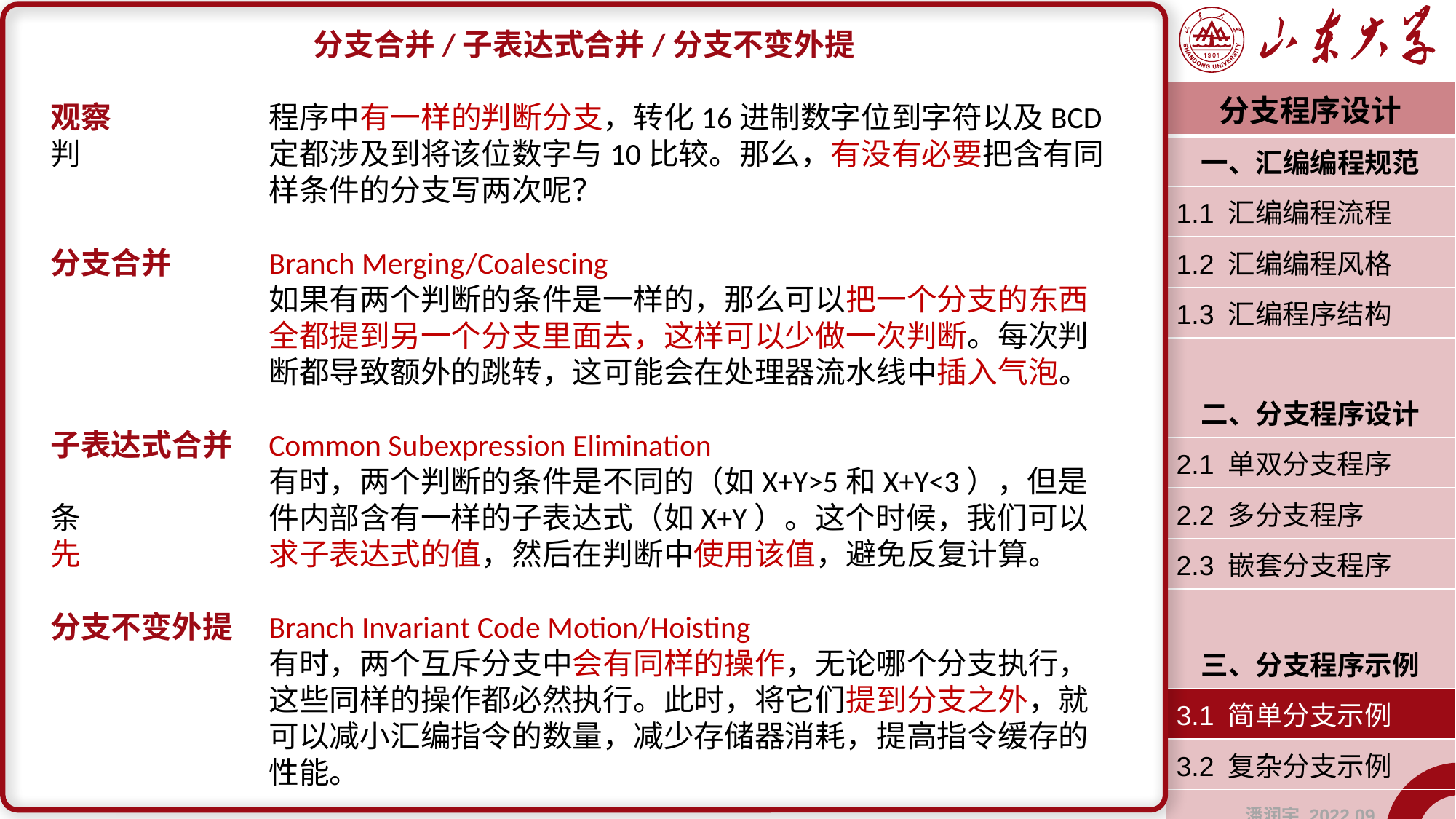

分支合并/子表达式合并/分支不变外提

观察		程序中有一样的判断分支，转化16进制数字位到字符以及BCD判		定都涉及到将该位数字与10比较。那么，有没有必要把含有同		样条件的分支写两次呢？

分支合并	Branch Merging/Coalescing
		如果有两个判断的条件是一样的，那么可以把一个分支的东西		全都提到另一个分支里面去，这样可以少做一次判断。每次判		断都导致额外的跳转，这可能会在处理器流水线中插入气泡。

子表达式合并	Common Subexpression Elimination
		有时，两个判断的条件是不同的（如X+Y>5和X+Y<3），但是条		件内部含有一样的子表达式（如X+Y）。这个时候，我们可以先		求子表达式的值，然后在判断中使用该值，避免反复计算。

分支不变外提	Branch Invariant Code Motion/Hoisting
		有时，两个互斥分支中会有同样的操作，无论哪个分支执行，		这些同样的操作都必然执行。此时，将它们提到分支之外，就		可以减小汇编指令的数量，减少存储器消耗，提高指令缓存的		性能。
| 分支程序设计 |
| --- |
| 一、汇编编程规范 |
| 1.1 汇编编程流程 |
| 1.2 汇编编程风格 |
| 1.3 汇编程序结构 |
|  |
| 二、分支程序设计 |
| 2.1 单双分支程序 |
| 2.2 多分支程序 |
| 2.3 嵌套分支程序 |
|  |
| 三、分支程序示例 |
| 3.1 简单分支示例 |
| 3.2 复杂分支示例 |
| 潘润宇 2022.09 |